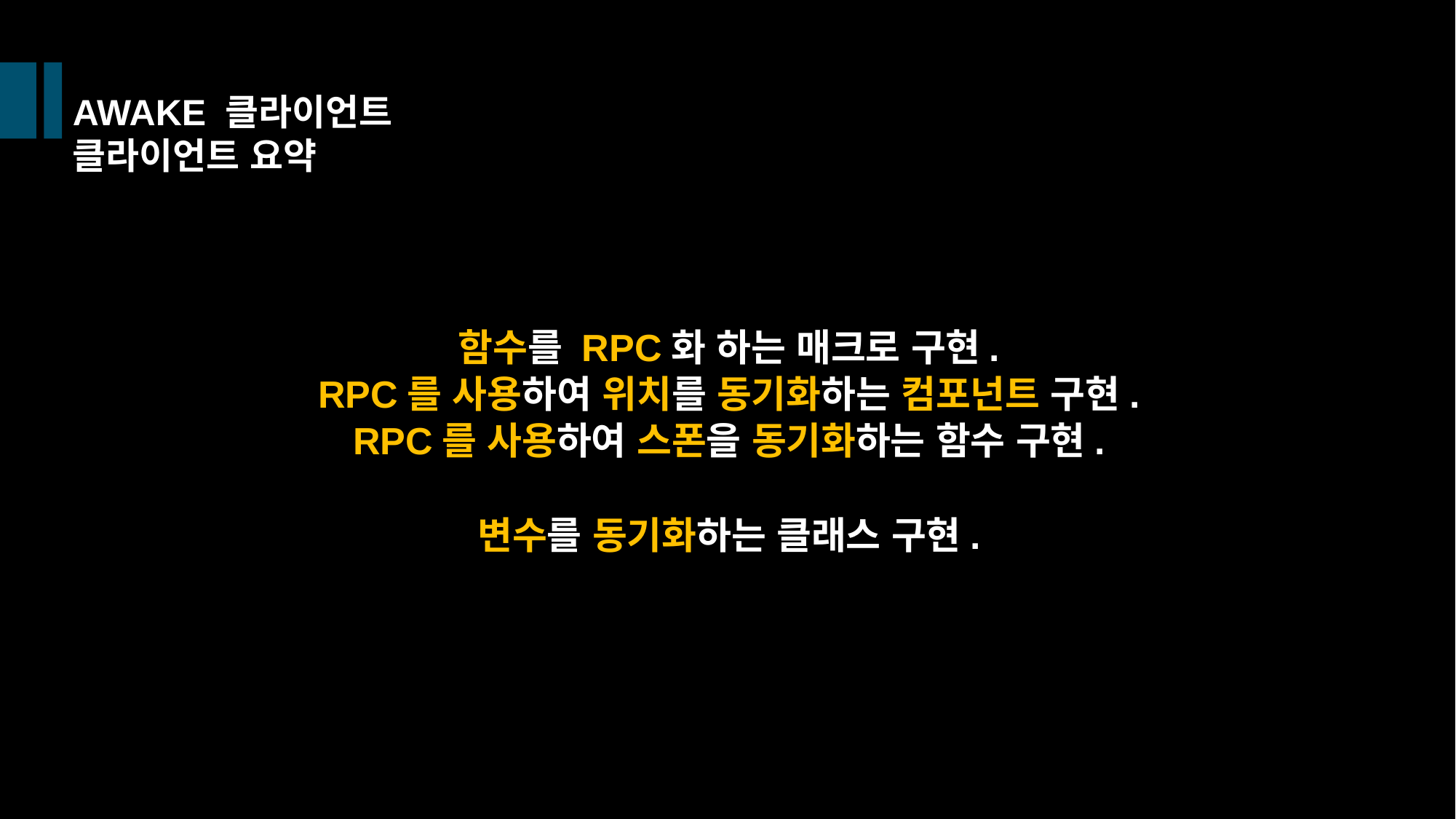

AWAKE 클라이언트
클라이언트 요약
함수를 RPC화 하는 매크로 구현.
RPC를 사용하여 위치를 동기화하는 컴포넌트 구현.
RPC를 사용하여 스폰을 동기화하는 함수 구현.

변수를 동기화하는 클래스 구현.